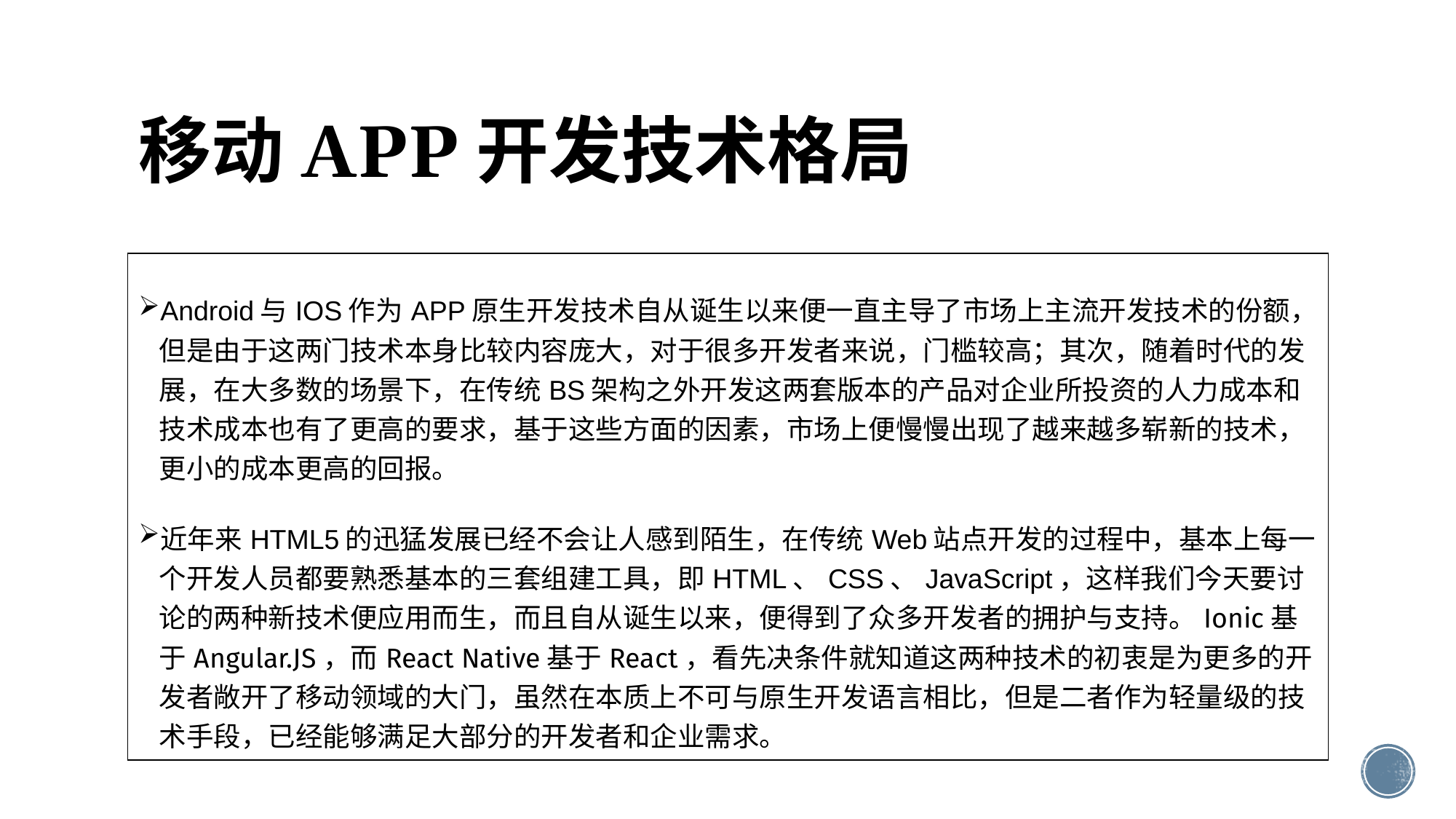

# 移动APP开发技术格局
| Android与IOS作为APP原生开发技术自从诞生以来便一直主导了市场上主流开发技术的份额，但是由于这两门技术本身比较内容庞大，对于很多开发者来说，门槛较高；其次，随着时代的发展，在大多数的场景下，在传统BS架构之外开发这两套版本的产品对企业所投资的人力成本和技术成本也有了更高的要求，基于这些方面的因素，市场上便慢慢出现了越来越多崭新的技术，更小的成本更高的回报。 近年来HTML5的迅猛发展已经不会让人感到陌生，在传统Web站点开发的过程中，基本上每一个开发人员都要熟悉基本的三套组建工具，即HTML、CSS、JavaScript，这样我们今天要讨论的两种新技术便应用而生，而且自从诞生以来，便得到了众多开发者的拥护与支持。Ionic基于Angular.JS，而React Native基于React，看先决条件就知道这两种技术的初衷是为更多的开发者敞开了移动领域的大门，虽然在本质上不可与原生开发语言相比，但是二者作为轻量级的技术手段，已经能够满足大部分的开发者和企业需求。 |
| --- |